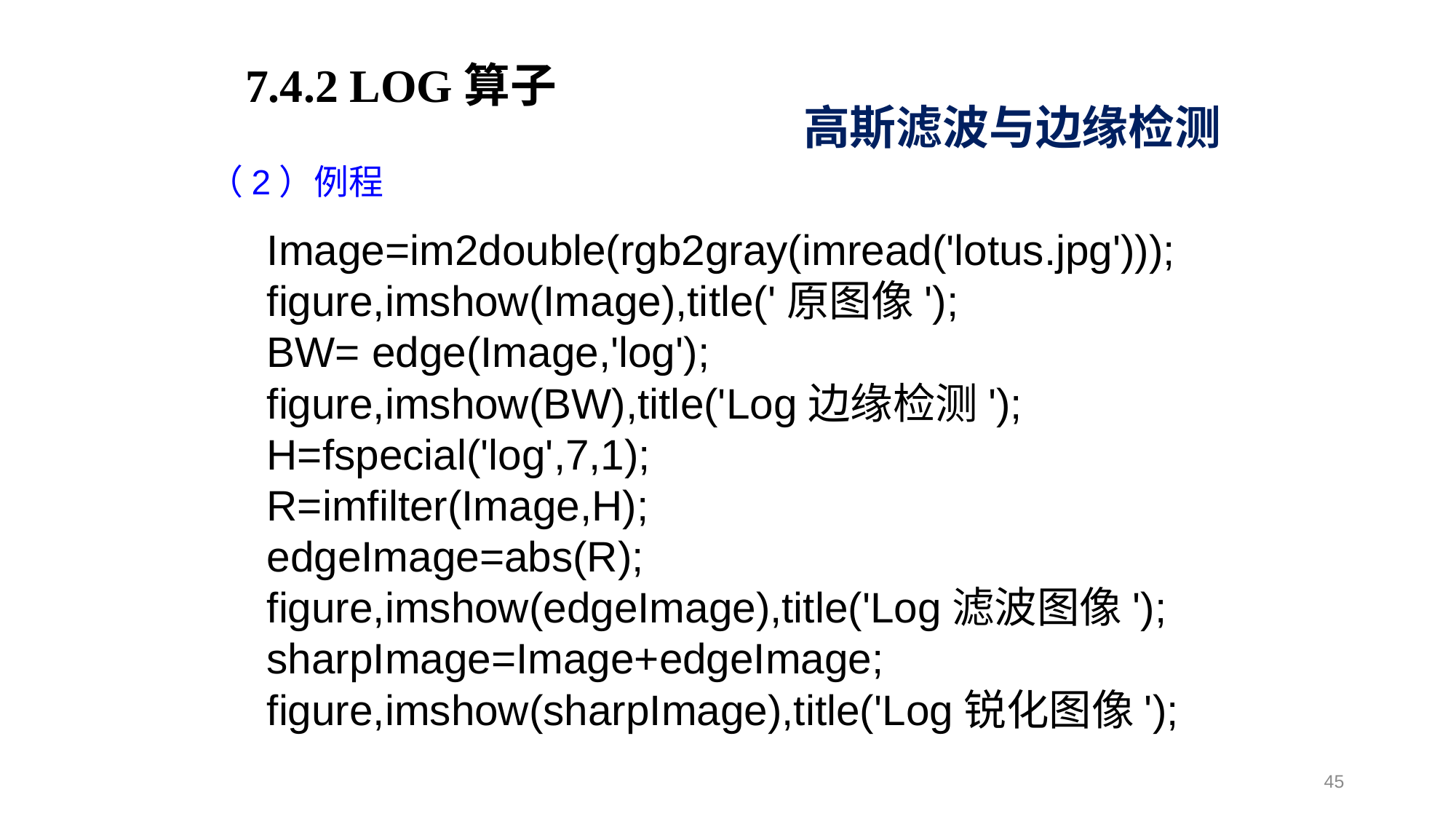

7.4.2 LOG算子
高斯滤波与边缘检测
（2）例程
Image=im2double(rgb2gray(imread('lotus.jpg')));
figure,imshow(Image),title('原图像');
BW= edge(Image,'log');
figure,imshow(BW),title('Log边缘检测');
H=fspecial('log',7,1);
R=imfilter(Image,H);
edgeImage=abs(R);
figure,imshow(edgeImage),title('Log滤波图像');
sharpImage=Image+edgeImage;
figure,imshow(sharpImage),title('Log锐化图像');
45